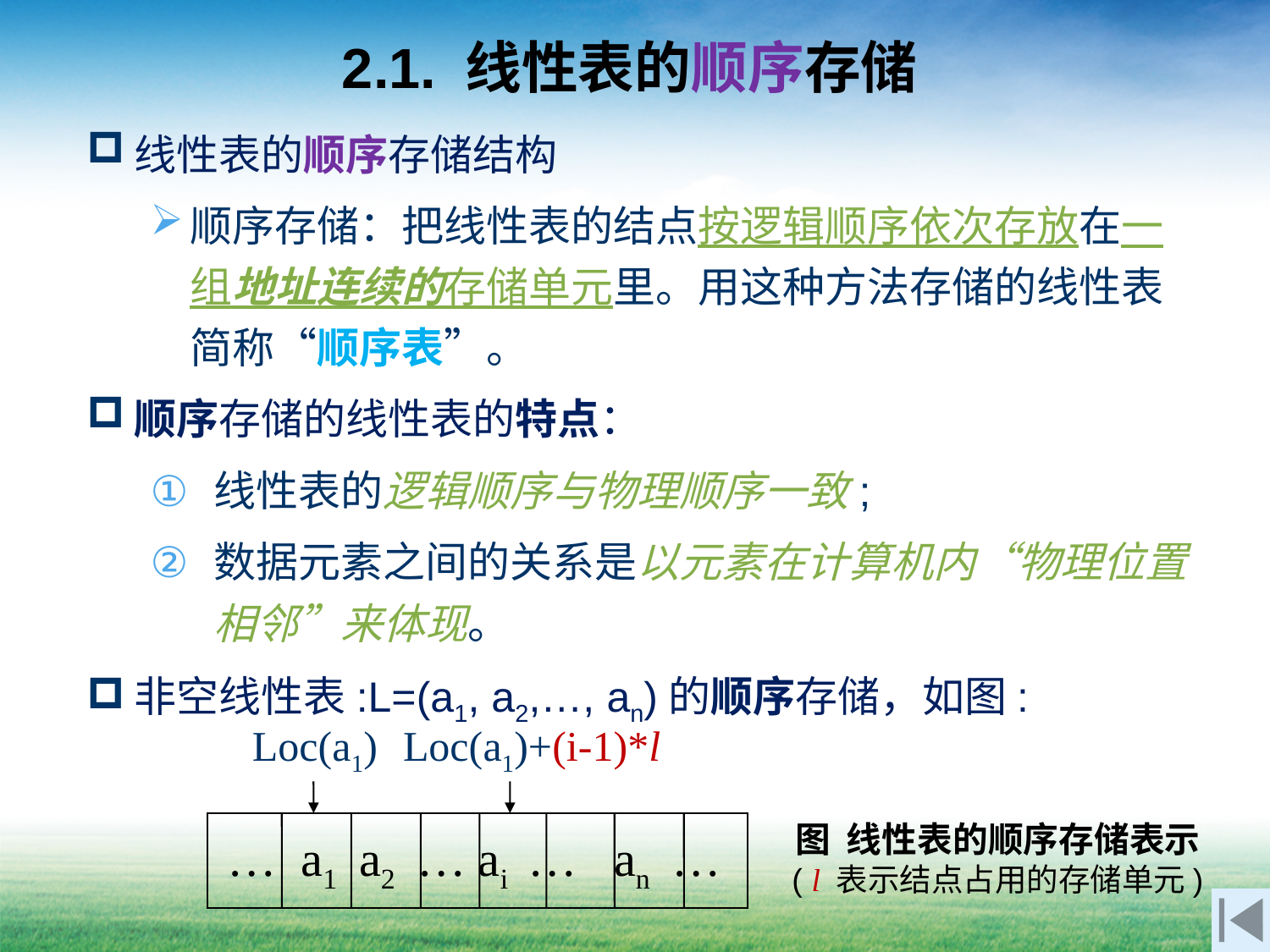

# 2.1. 线性表的顺序存储
线性表的顺序存储结构
顺序存储：把线性表的结点按逻辑顺序依次存放在一组地址连续的存储单元里。用这种方法存储的线性表简称“顺序表”。
顺序存储的线性表的特点：
线性表的逻辑顺序与物理顺序一致;
数据元素之间的关系是以元素在计算机内“物理位置相邻”来体现。
非空线性表:L=(a1, a2,…, an)的顺序存储，如图:

Loc(a1)
Loc(a1)+(i-1)*l

 …  a1   a2   … ai  …   an   …

图  线性表的顺序存储表示
( l 表示结点占用的存储单元)